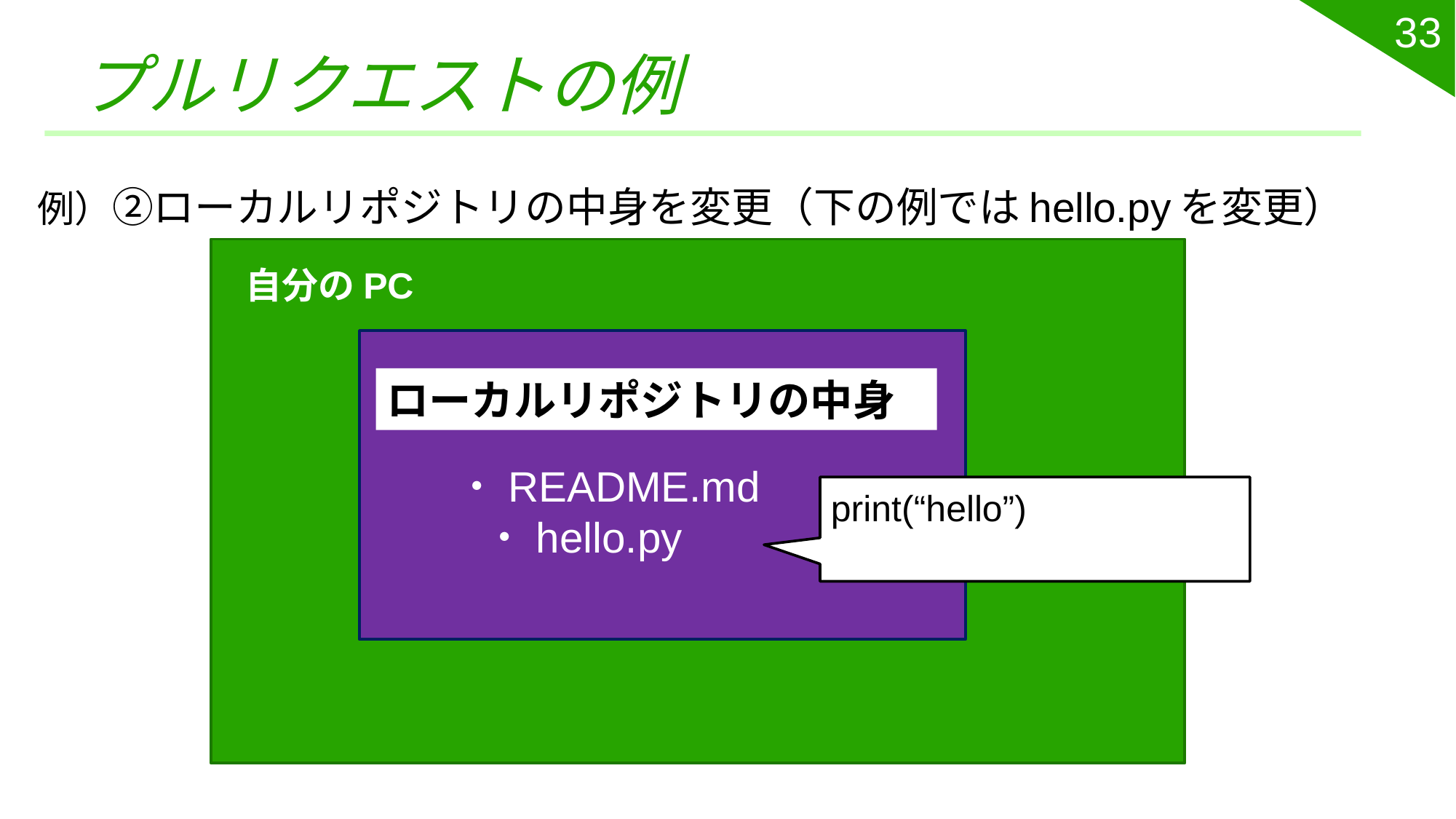

33
# プルリクエストの例
例）②ローカルリポジトリの中身を変更（下の例ではhello.pyを変更）

自分のPC

        ・README.md
　　   ・hello.py
ローカルリポジトリの中身
print(“hello”)